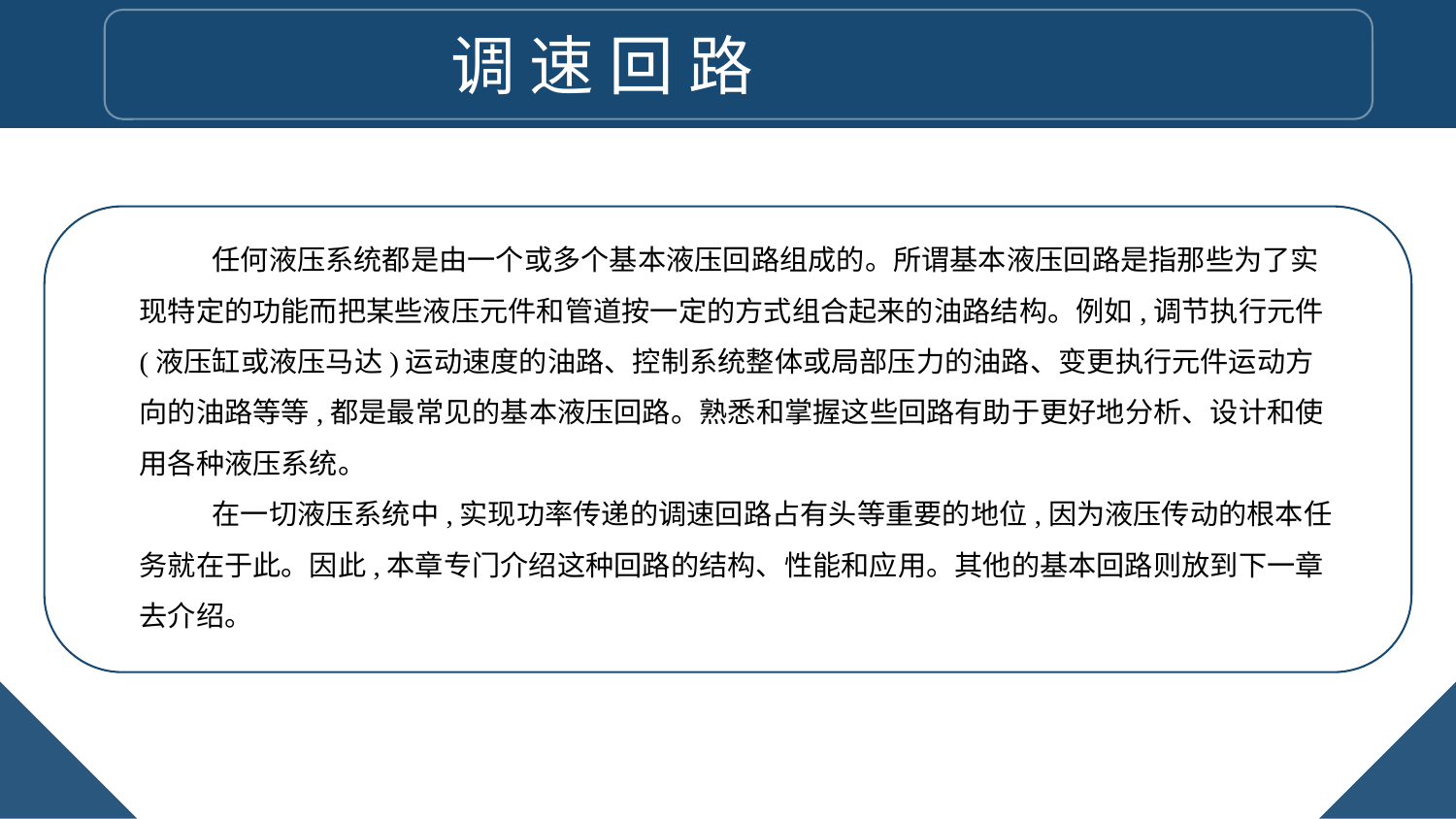

调 速 回 路

任何液压系统都是由一个或多个基本液压回路组成的。所谓基本液压回路是指那些为了实现特定的功能而把某些液压元件和管道按一定的方式组合起来的油路结构。例如,调节执行元件(液压缸或液压马达)运动速度的油路、控制系统整体或局部压力的油路、变更执行元件运动方向的油路等等,都是最常见的基本液压回路。熟悉和掌握这些回路有助于更好地分析、设计和使用各种液压系统。
在一切液压系统中,实现功率传递的调速回路占有头等重要的地位,因为液压传动的根本任务就在于此。因此,本章专门介绍这种回路的结构、性能和应用。其他的基本回路则放到下一章去介绍。